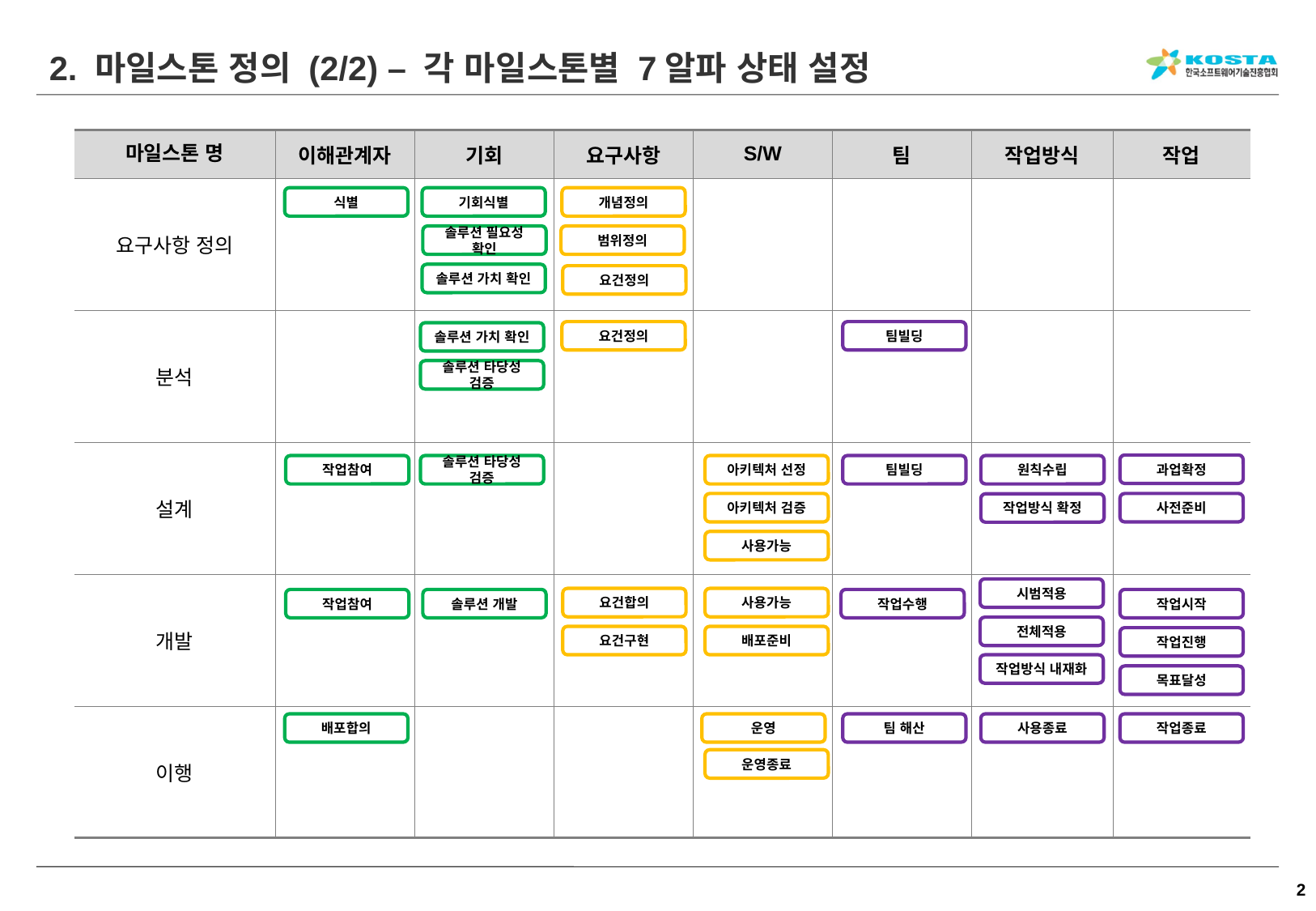

# 2. 마일스톤 정의 (2/2) – 각 마일스톤별 7알파 상태 설정
| 마일스톤 명 | 이해관계자 | 기회 | 요구사항 | S/W | 팀 | 작업방식 | 작업 |
| --- | --- | --- | --- | --- | --- | --- | --- |
| 요구사항 정의 |  |  |  |  |  |  |  |
| 분석 |  |  |  |  |  |  |  |
| 설계 |  |  |  |  |  |  |  |
| 개발 |  |  |  |  |  |  |  |
| 이행 |  |  |  |  |  |  |  |
식별
기회식별
개념정의
솔루션 필요성 확인
범위정의
솔루션 가치 확인
요건정의
요건정의
팀빌딩
솔루션 가치 확인
솔루션 타당성 검증
과업확정
작업참여
솔루션 타당성 검증
아키텍처 선정
팀빌딩
원칙수립
아키텍처 검증
사전준비
작업방식 확정
사용가능
시범적용
요건합의
사용가능
작업참여
솔루션 개발
작업수행
작업시작
전체적용
요건구현
배포준비
작업진행
작업방식 내재화
목표달성
배포합의
운영
팀 해산
사용종료
작업종료
운영종료